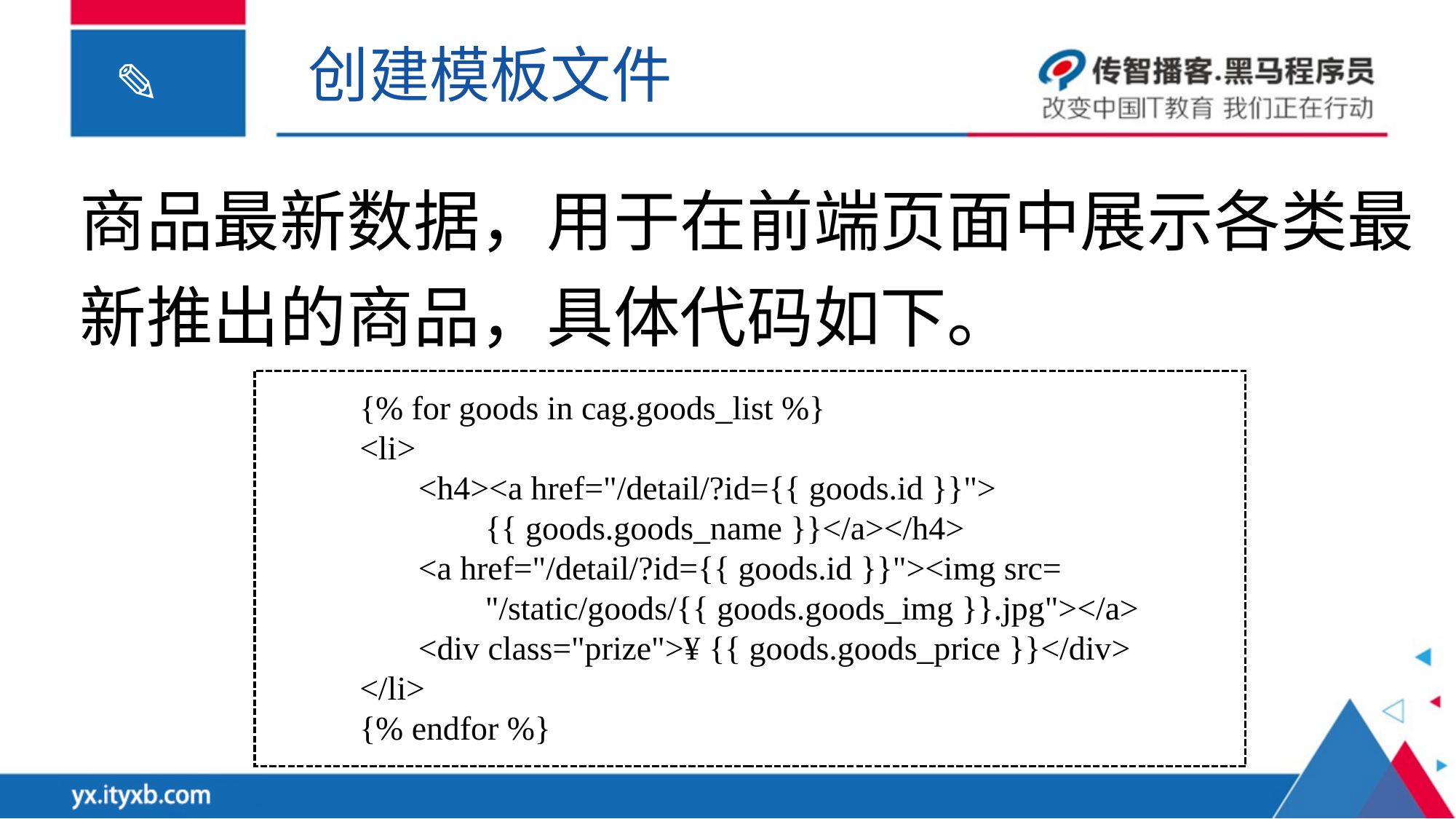

创建模板文件
商品最新数据，用于在前端页面中展示各类最新推出的商品，具体代码如下。

{% for goods in cag.goods_list %}
<li>
       <h4><a href="/detail/?id={{ goods.id }}">
               {{ goods.goods_name }}</a></h4>
       <a href="/detail/?id={{ goods.id }}"><img src=
               "/static/goods/{{ goods.goods_img }}.jpg"></a>
       <div class="prize">¥ {{ goods.goods_price }}</div>
</li>
{% endfor %}